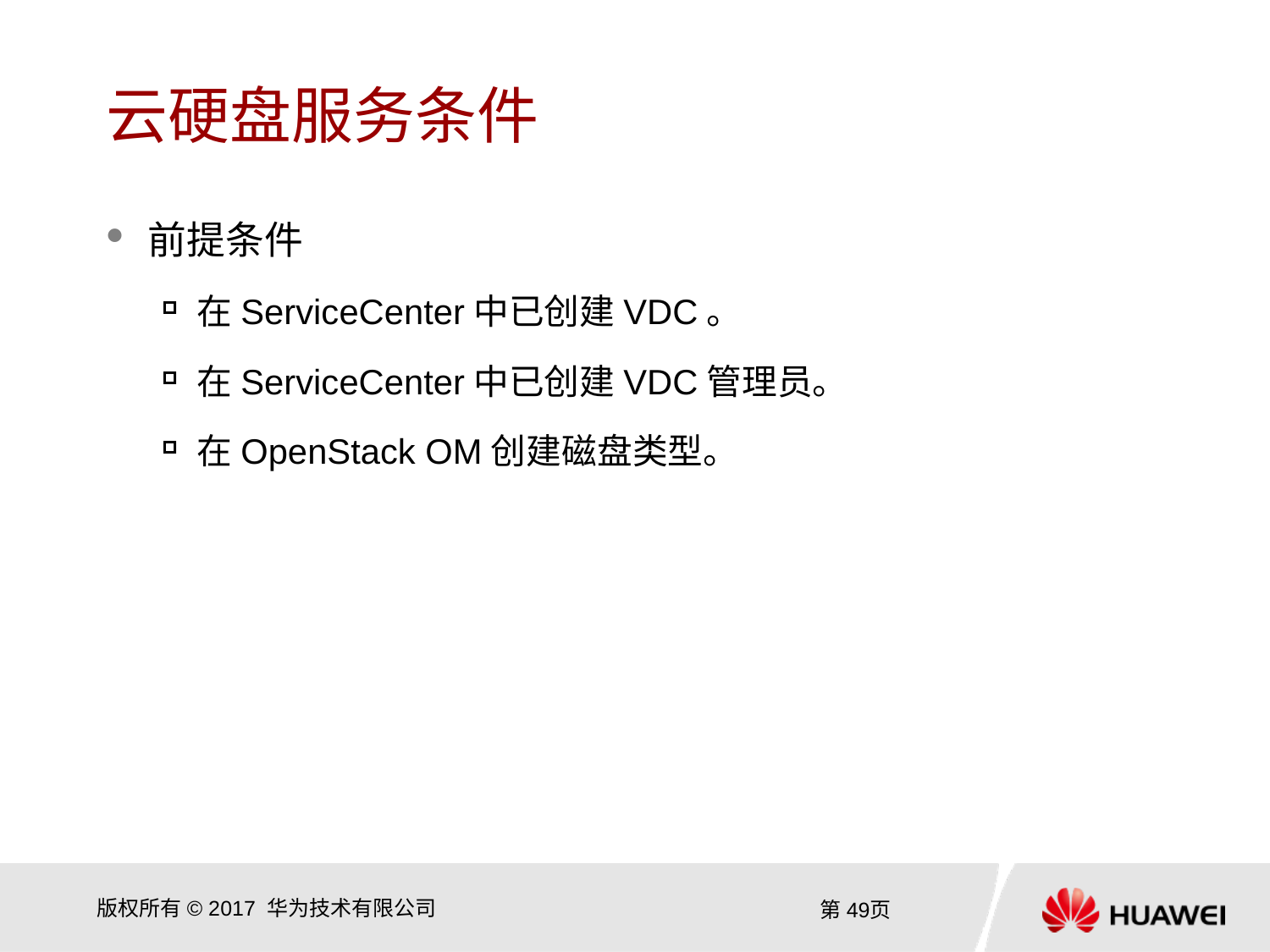

# 云硬盘服务条件
前提条件
在ServiceCenter中已创建VDC。
在ServiceCenter中已创建VDC管理员。
在OpenStack OM创建磁盘类型。